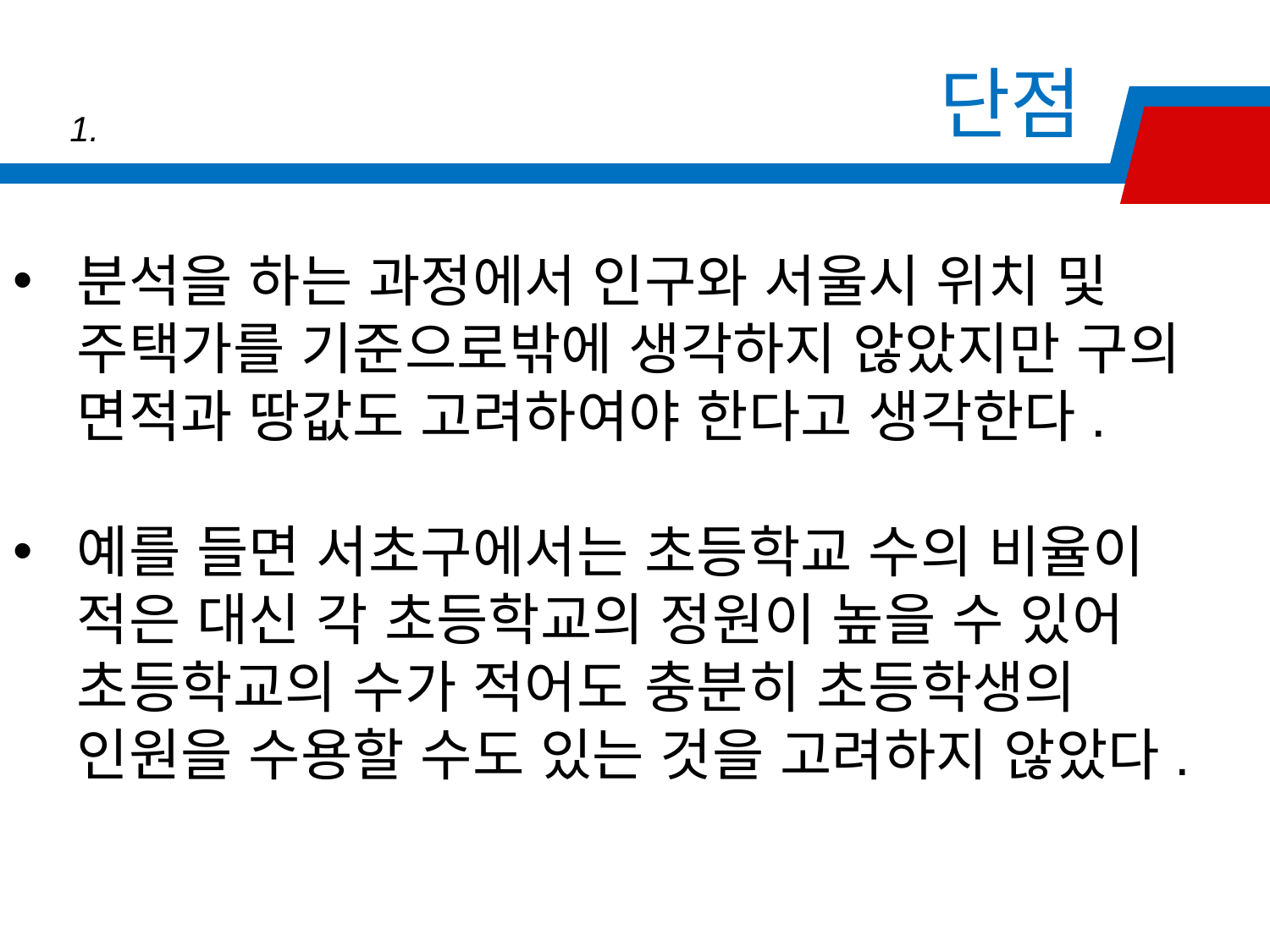

단점

1.
분석을 하는 과정에서 인구와 서울시 위치 및 주택가를 기준으로밖에 생각하지 않았지만 구의 면적과 땅값도 고려하여야 한다고 생각한다.

예를 들면 서초구에서는 초등학교 수의 비율이 적은 대신 각 초등학교의 정원이 높을 수 있어 초등학교의 수가 적어도 충분히 초등학생의 인원을 수용할 수도 있는 것을 고려하지 않았다.